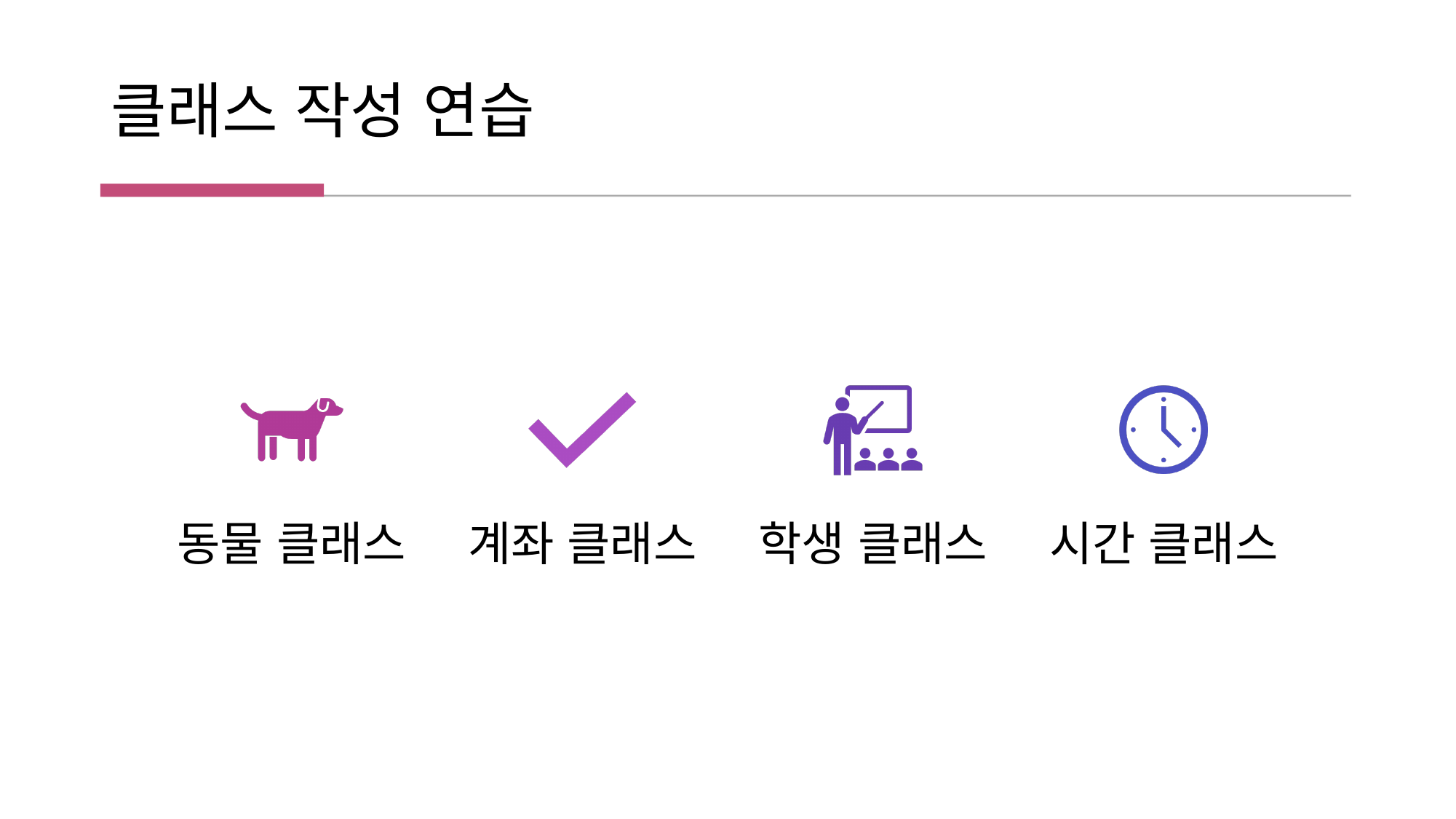

# 클래스 작성 연습

동물 클래스
계좌 클래스
학생 클래스
시간 클래스